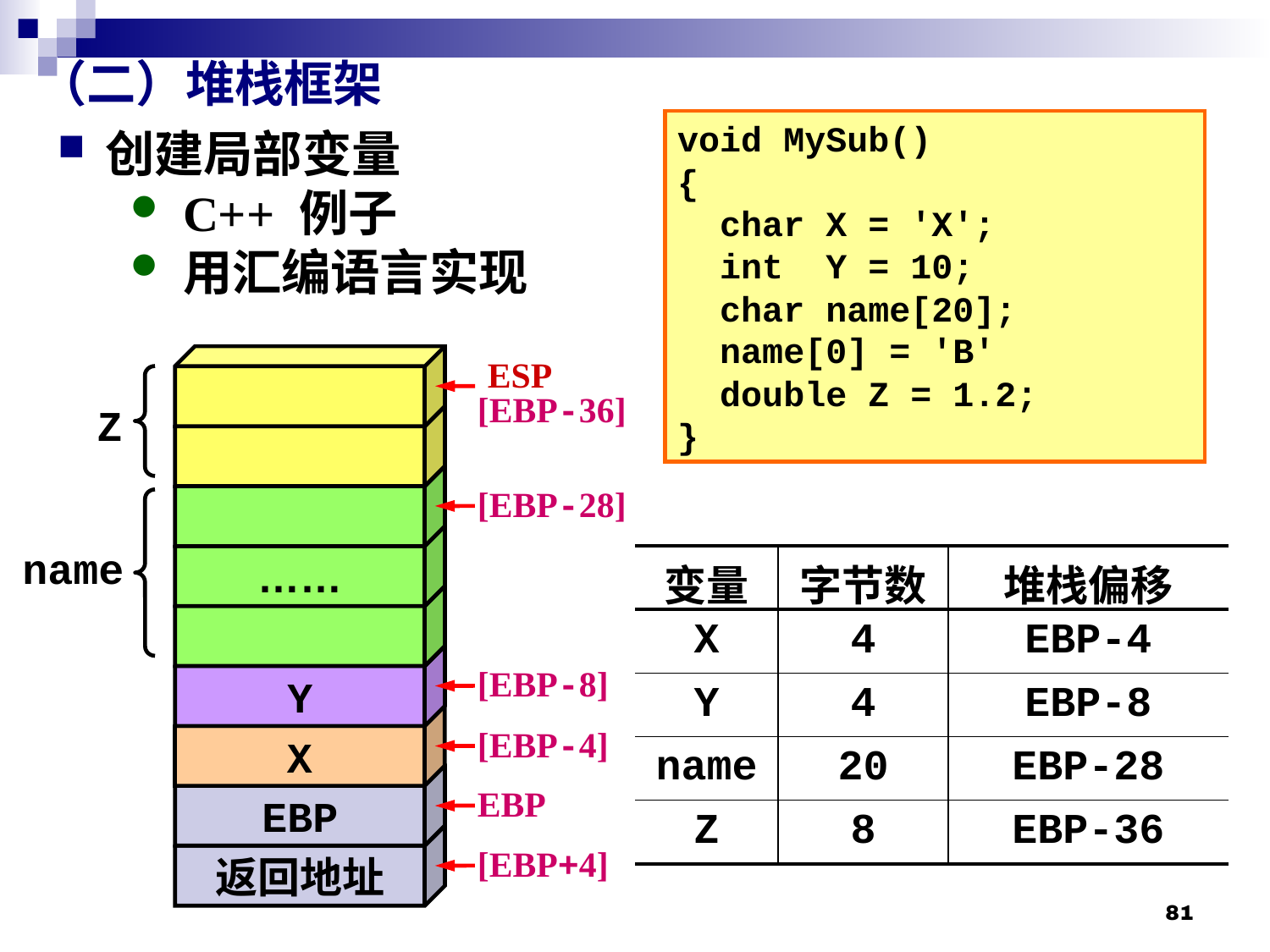

# （二）堆栈框架
void MySub()
{
  char X = 'X';
  int  Y = 10;
  char name[20];
  name[0] = 'B'
  double Z = 1.2;
}
创建局部变量
C++ 例子
用汇编语言实现

ESP

[EBP-36]

Z

[EBP-28]

……
name
| 变量 | 字节数 | 堆栈偏移 |
| --- | --- | --- |
| X | 4 | EBP-4 |
| Y | 4 | EBP-8 |
| name | 20 | EBP-28 |
| Z | 8 | EBP-36 |

Y
[EBP-8]

X
[EBP-4]

EBP
EBP

返回地址
[EBP+4]

81